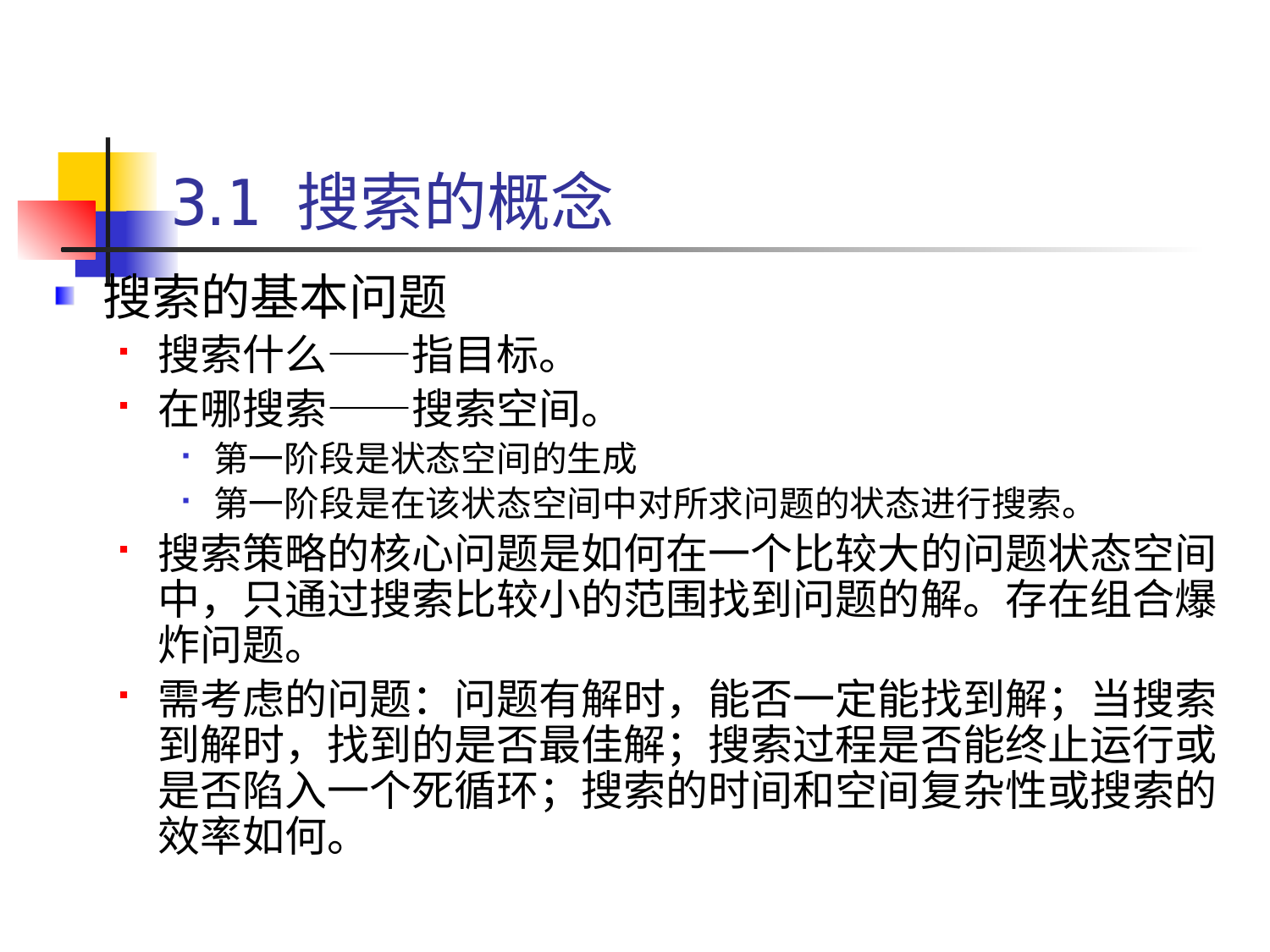

# 3.1 搜索的概念
搜索的基本问题
搜索什么——指目标。
在哪搜索——搜索空间。
第一阶段是状态空间的生成
第一阶段是在该状态空间中对所求问题的状态进行搜索。
搜索策略的核心问题是如何在一个比较大的问题状态空间中，只通过搜索比较小的范围找到问题的解。存在组合爆炸问题。
需考虑的问题：问题有解时，能否一定能找到解；当搜索到解时，找到的是否最佳解；搜索过程是否能终止运行或是否陷入一个死循环；搜索的时间和空间复杂性或搜索的效率如何。